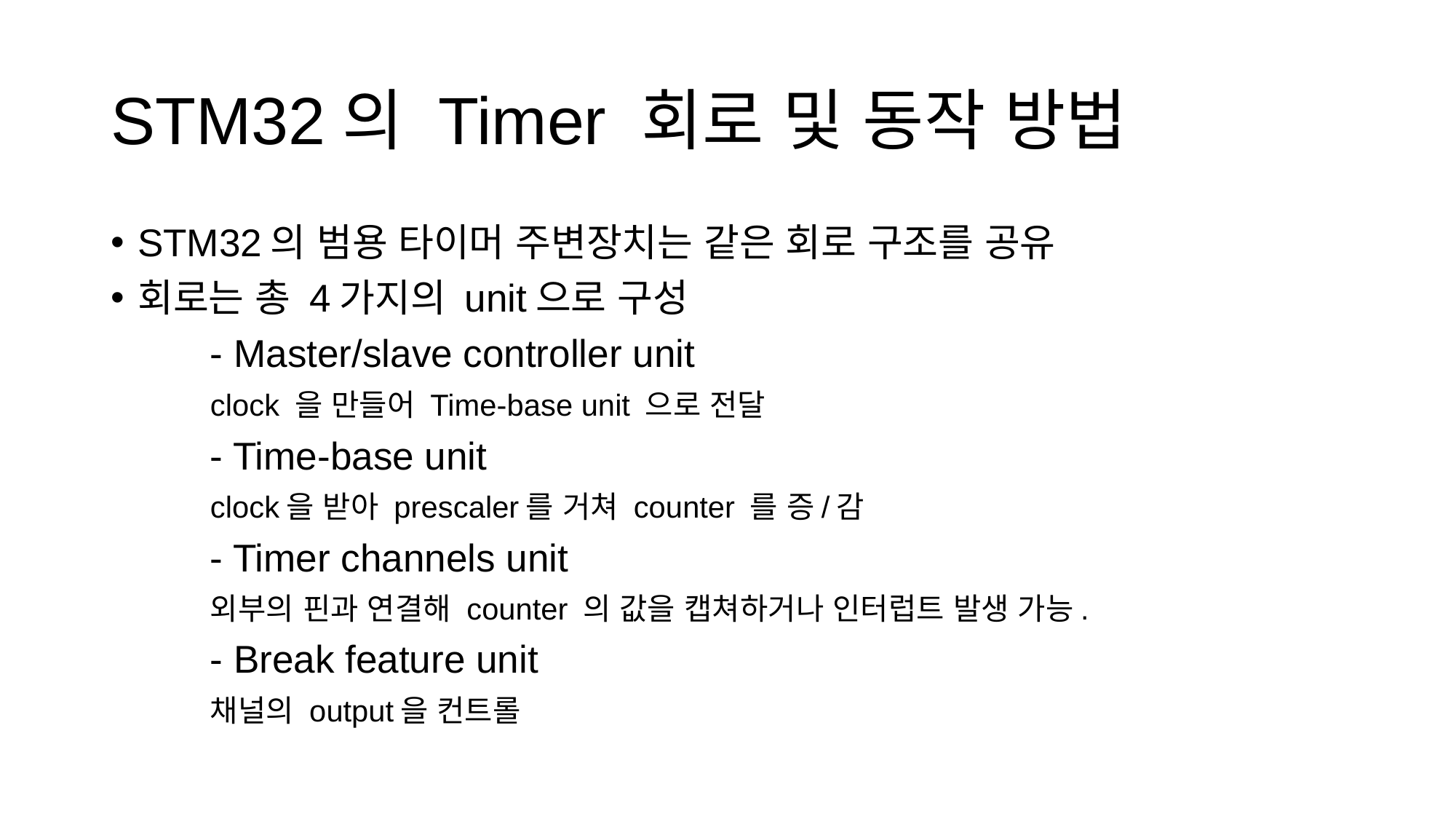

# STM32의 Timer 회로 및 동작 방법
STM32의 범용 타이머 주변장치는 같은 회로 구조를 공유
회로는 총 4가지의 unit으로 구성
	- Master/slave controller unit
		clock 을 만들어 Time-base unit 으로 전달
	- Time-base unit
		clock을 받아 prescaler를 거쳐 counter 를 증/감
	- Timer channels unit
		외부의 핀과 연결해 counter 의 값을 캡쳐하거나 인터럽트 발생 가능.
	- Break feature unit
		채널의 output을 컨트롤